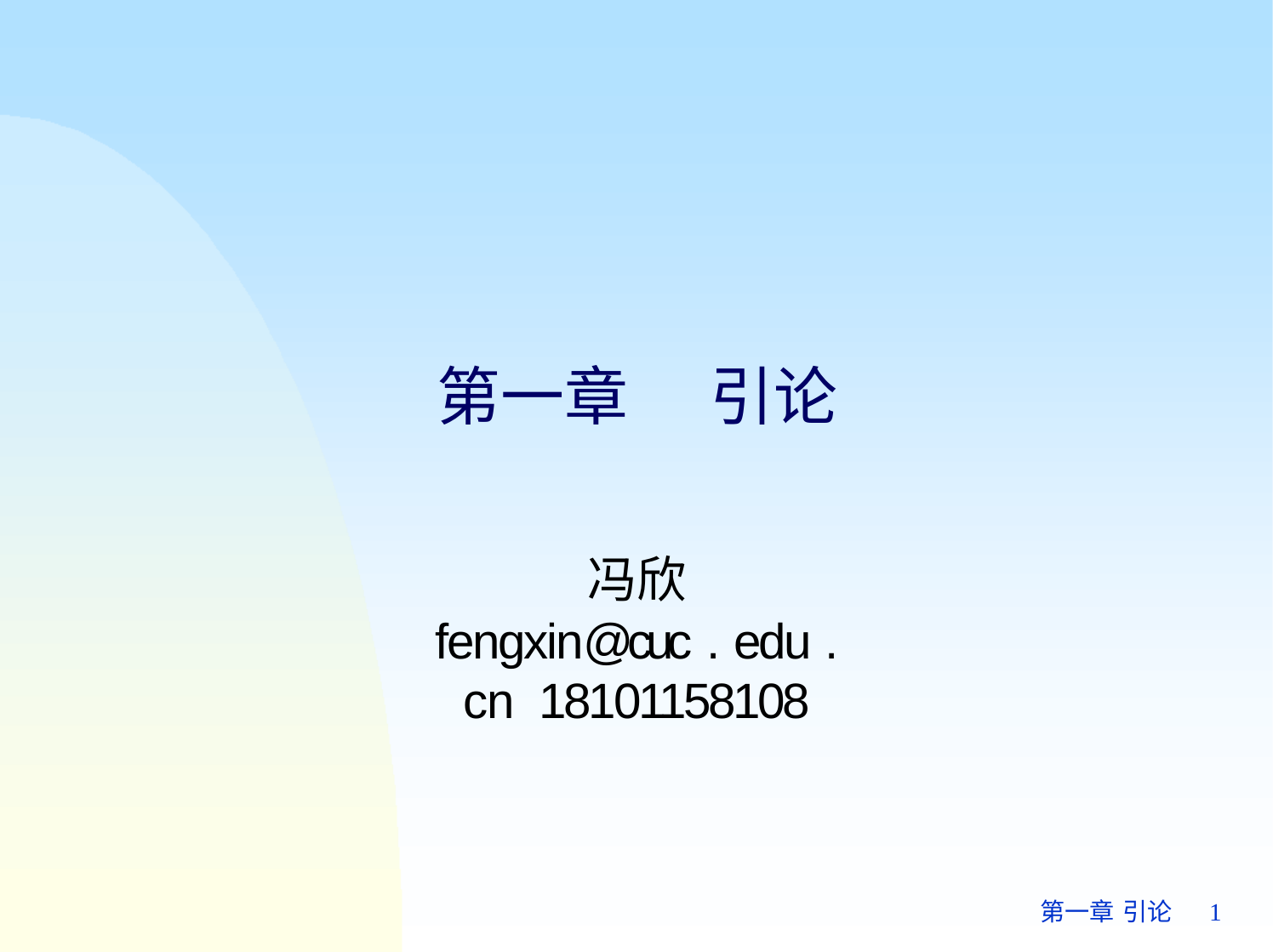

# 第一章	引论
冯欣
fengxin@cuc . edu . cn  18101158108
第一章 引论	1